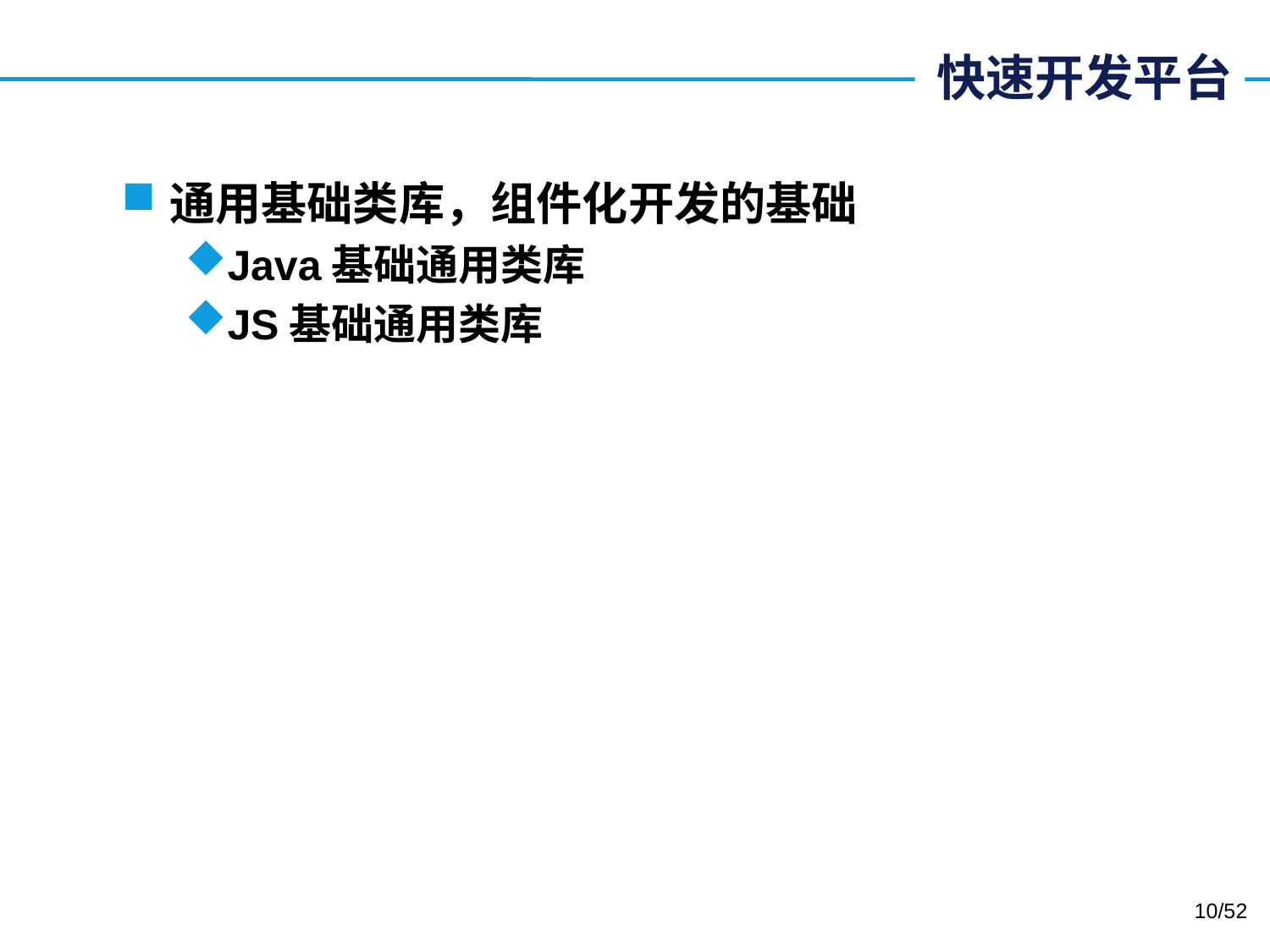

# 快速开发平台
通用基础类库，组件化开发的基础
Java基础通用类库
JS基础通用类库

10/52